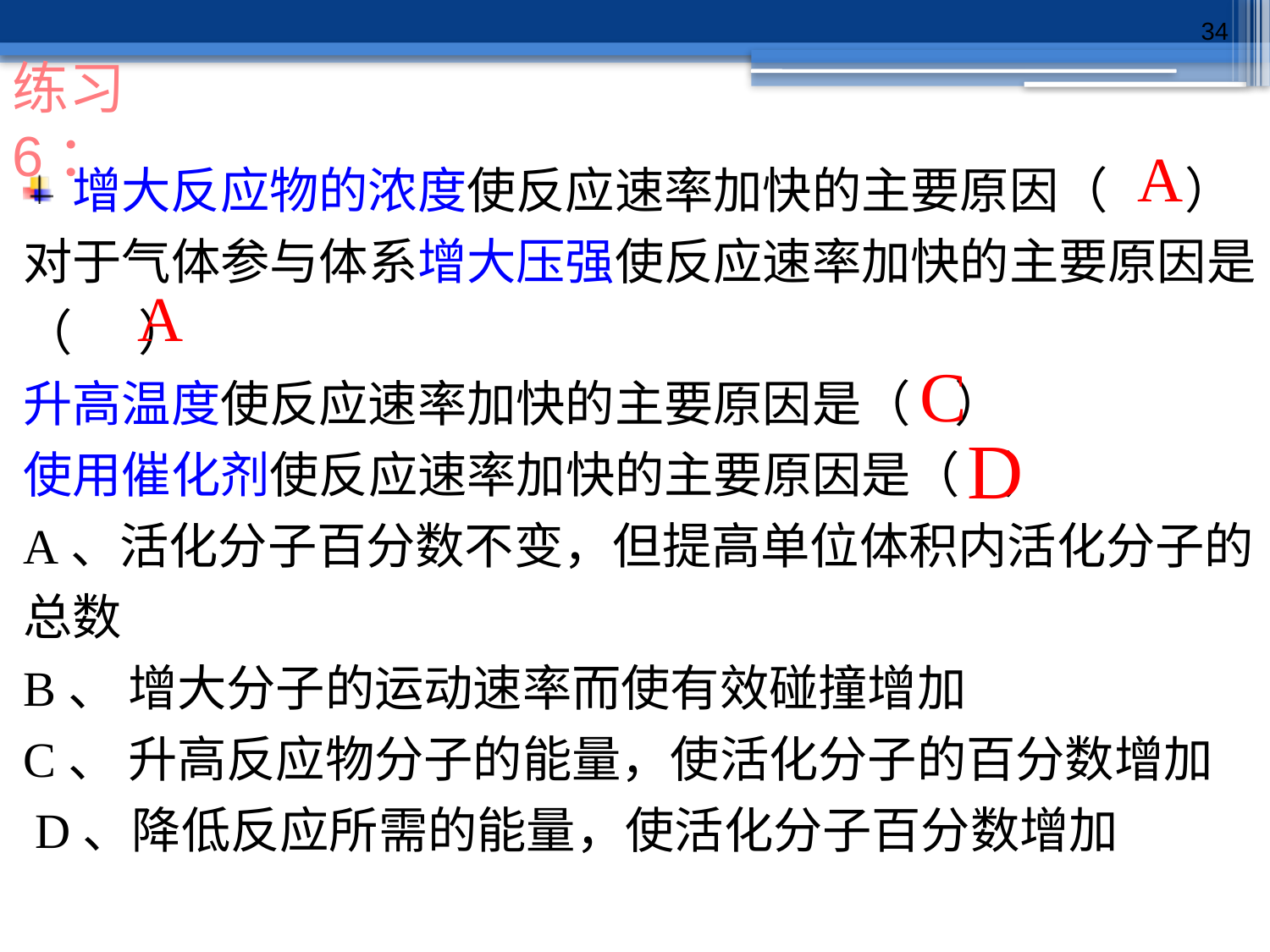

34
练习6：
A
 增大反应物的浓度使反应速率加快的主要原因（       ）
对于气体参与体系增大压强使反应速率加快的主要原因是（      ）
升高温度使反应速率加快的主要原因是（    ）
使用催化剂使反应速率加快的主要原因是（    ）
A、活化分子百分数不变，但提高单位体积内活化分子的总数
B、 增大分子的运动速率而使有效碰撞增加
C、 升高反应物分子的能量，使活化分子的百分数增加
 D、降低反应所需的能量，使活化分子百分数增加
A
C
 D